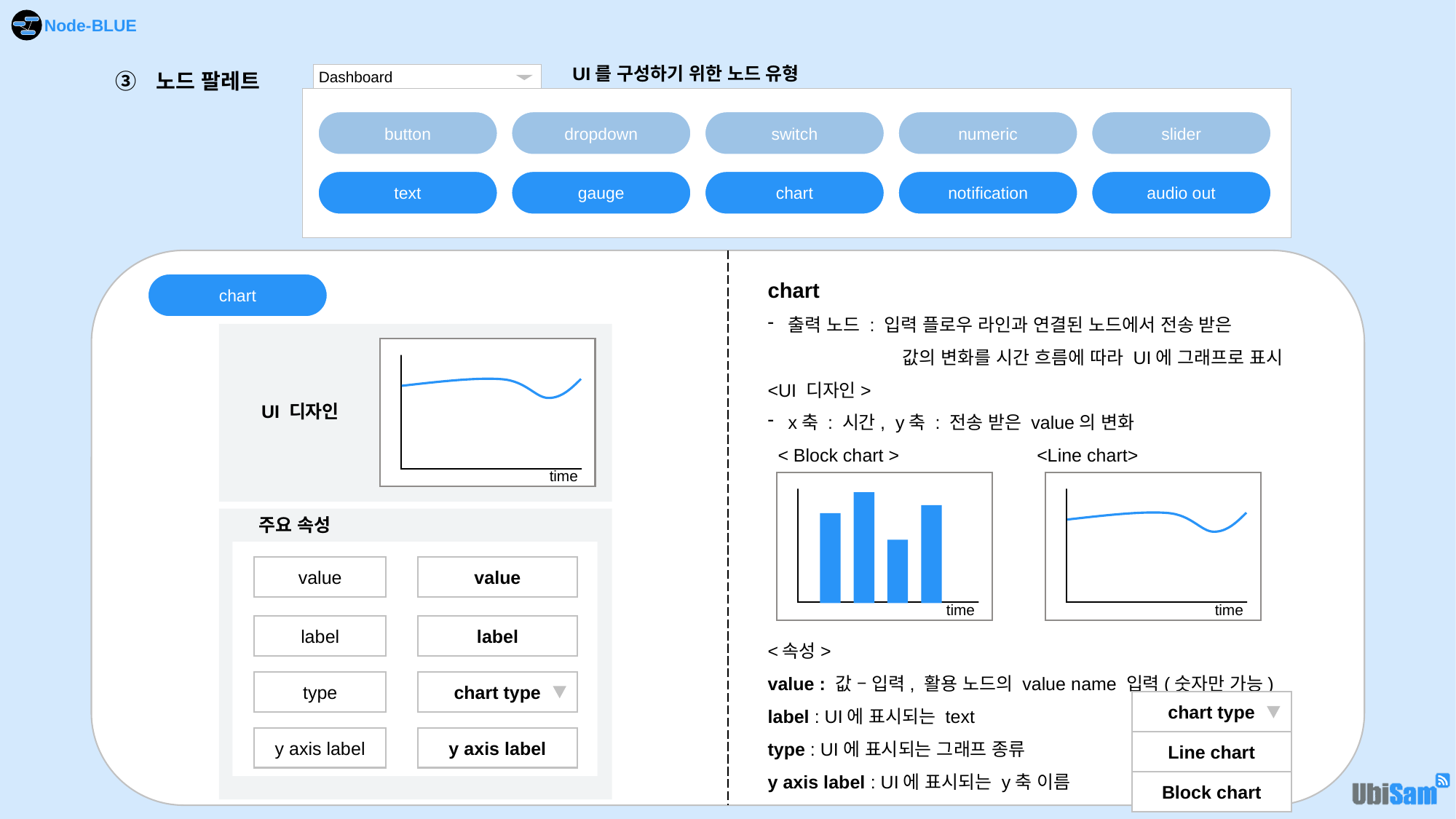

UI를 구성하기 위한 노드 유형
노드 팔레트
Dashboard

button
dropdown
switch
numeric
slider
text
gauge
chart
notification
audio out
chart
출력 노드 : 입력 플로우 라인과 연결된 노드에서 전송 받은
	 값의 변화를 시간 흐름에 따라 UI에 그래프로 표시
<UI 디자인>
x축 : 시간,  y축 : 전송 받은 value의 변화
  < Block chart > 	          <Line chart>

<속성>
value : 값 – 입력, 활용 노드의 value name 입력(숫자만 가능)
label : UI에 표시되는 text
type : UI에 표시되는 그래프 종류
y axis label : UI에 표시되는 y축 이름
chart

G

time
UI 디자인
G

time
G

time
주요 속성

value
value
label
label
type
chart type

chart type

Line chart
Block chart
y axis label
y axis label